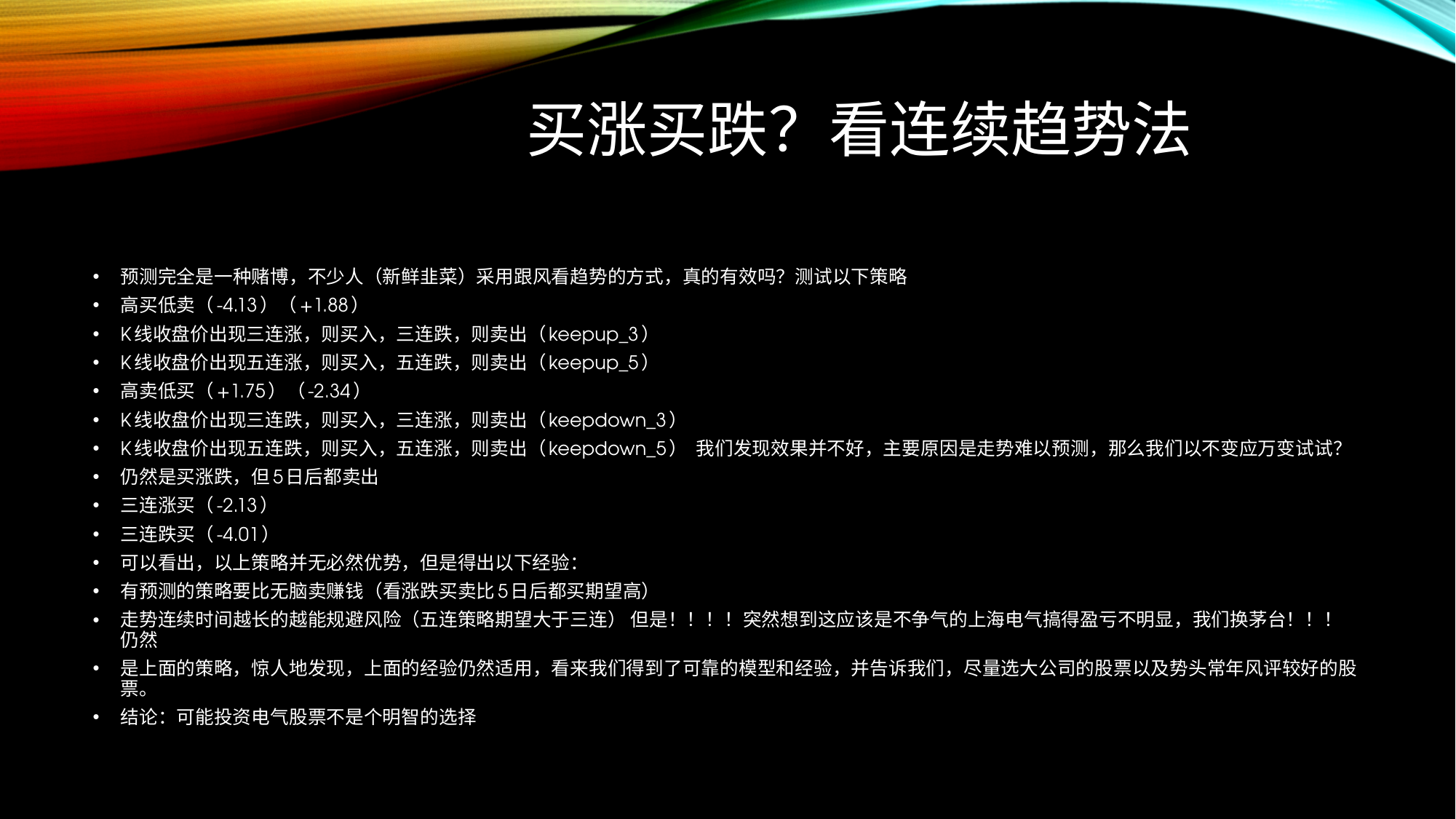

# 买涨买跌？看连续趋势法
预测完全是一种赌博，不少人（新鲜韭菜）采用跟风看趋势的方式，真的有效吗？测试以下策略
高买低卖（-4.13）（+1.88）
K线收盘价出现三连涨，则买入，三连跌，则卖出（keepup_3）
K线收盘价出现五连涨，则买入，五连跌，则卖出（keepup_5）
高卖低买（+1.75）（-2.34）
K线收盘价出现三连跌，则买入，三连涨，则卖出（keepdown_3）
K线收盘价出现五连跌，则买入，五连涨，则卖出（keepdown_5）  我们发现效果并不好，主要原因是走势难以预测，那么我们以不变应万变试试？
仍然是买涨跌，但5日后都卖出
三连涨买（-2.13）
三连跌买（-4.01）
可以看出，以上策略并无必然优势，但是得出以下经验：
有预测的策略要比无脑卖赚钱（看涨跌买卖比5日后都买期望高）
走势连续时间越长的越能规避风险（五连策略期望大于三连） 但是！！！！突然想到这应该是不争气的上海电气搞得盈亏不明显，我们换茅台！！！ 仍然
是上面的策略，惊人地发现，上面的经验仍然适用，看来我们得到了可靠的模型和经验，并告诉我们，尽量选大公司的股票以及势头常年风评较好的股票。
结论：可能投资电气股票不是个明智的选择